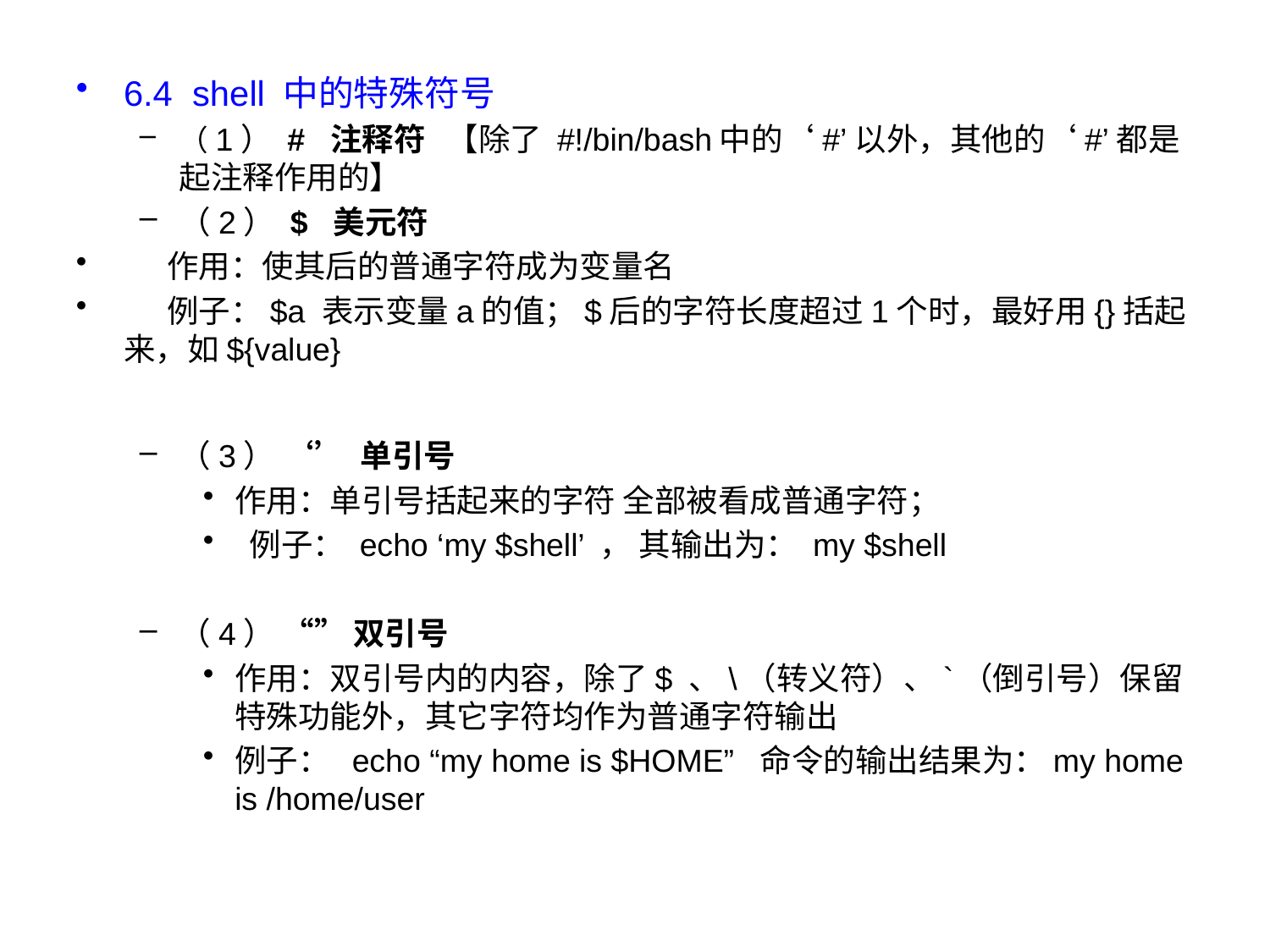

6.4  shell 中的特殊符号
（1） #  注释符   【除了 #!/bin/bash中的‘#’以外，其他的‘#’都是起注释作用的】
（2） $  美元符
     作用：使其后的普通字符成为变量名
     例子：$a 表示变量a的值；$后的字符长度超过1个时，最好用{}括起来，如${value}

（3） ‘’  单引号
作用：单引号括起来的字符 全部被看成普通字符；
 例子： echo ‘my $shell’ ， 其输出为： my $shell

（4） “” 双引号
作用：双引号内的内容，除了$ 、\（转义符）、`（倒引号）保留特殊功能外，其它字符均作为普通字符输出
例子：  echo “my home is $HOME”  命令的输出结果为：my home is /home/user